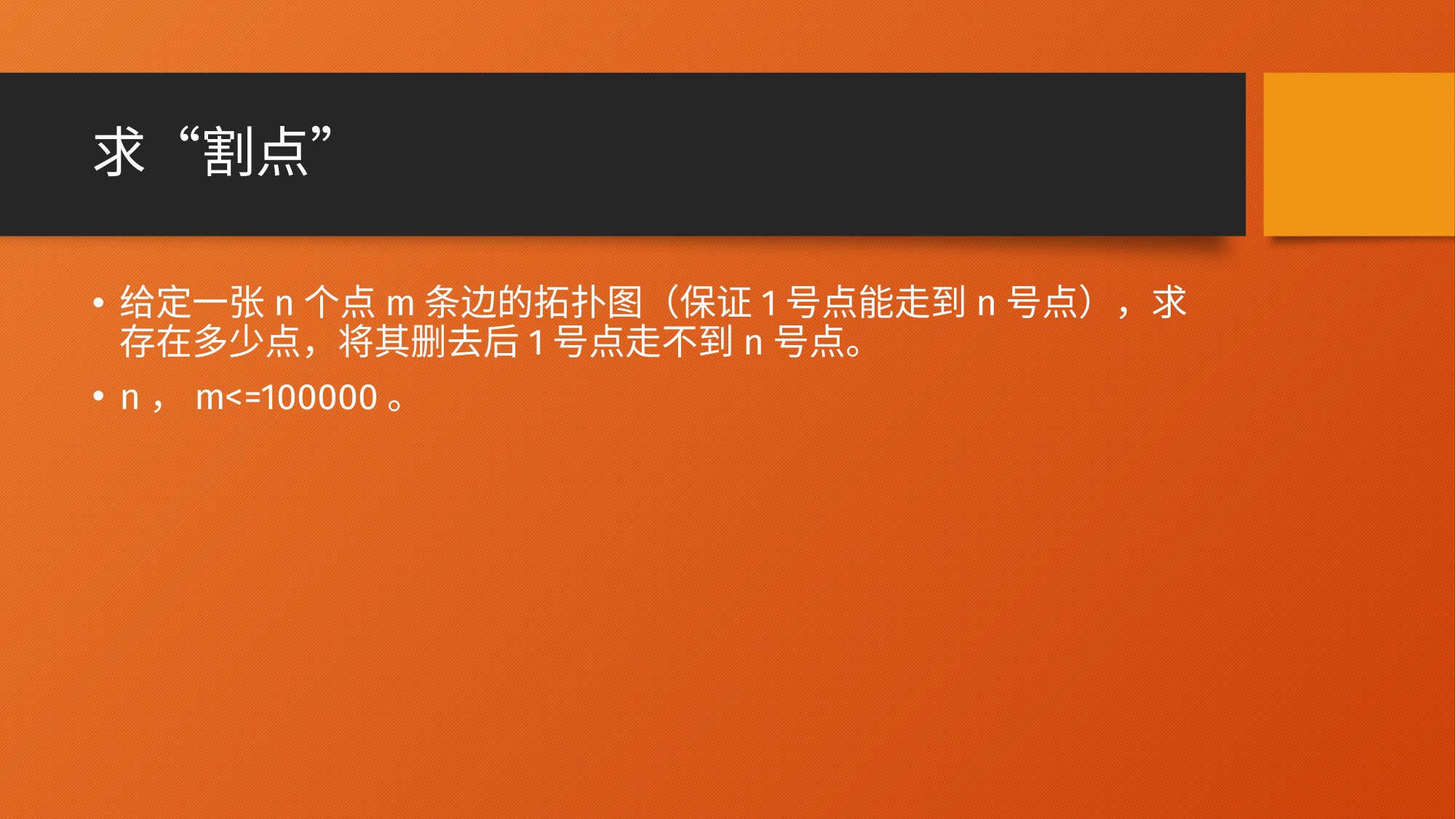

# 求“割点”
给定一张n个点m条边的拓扑图（保证1号点能走到n号点），求存在多少点，将其删去后1号点走不到n号点。
n，m<=100000。